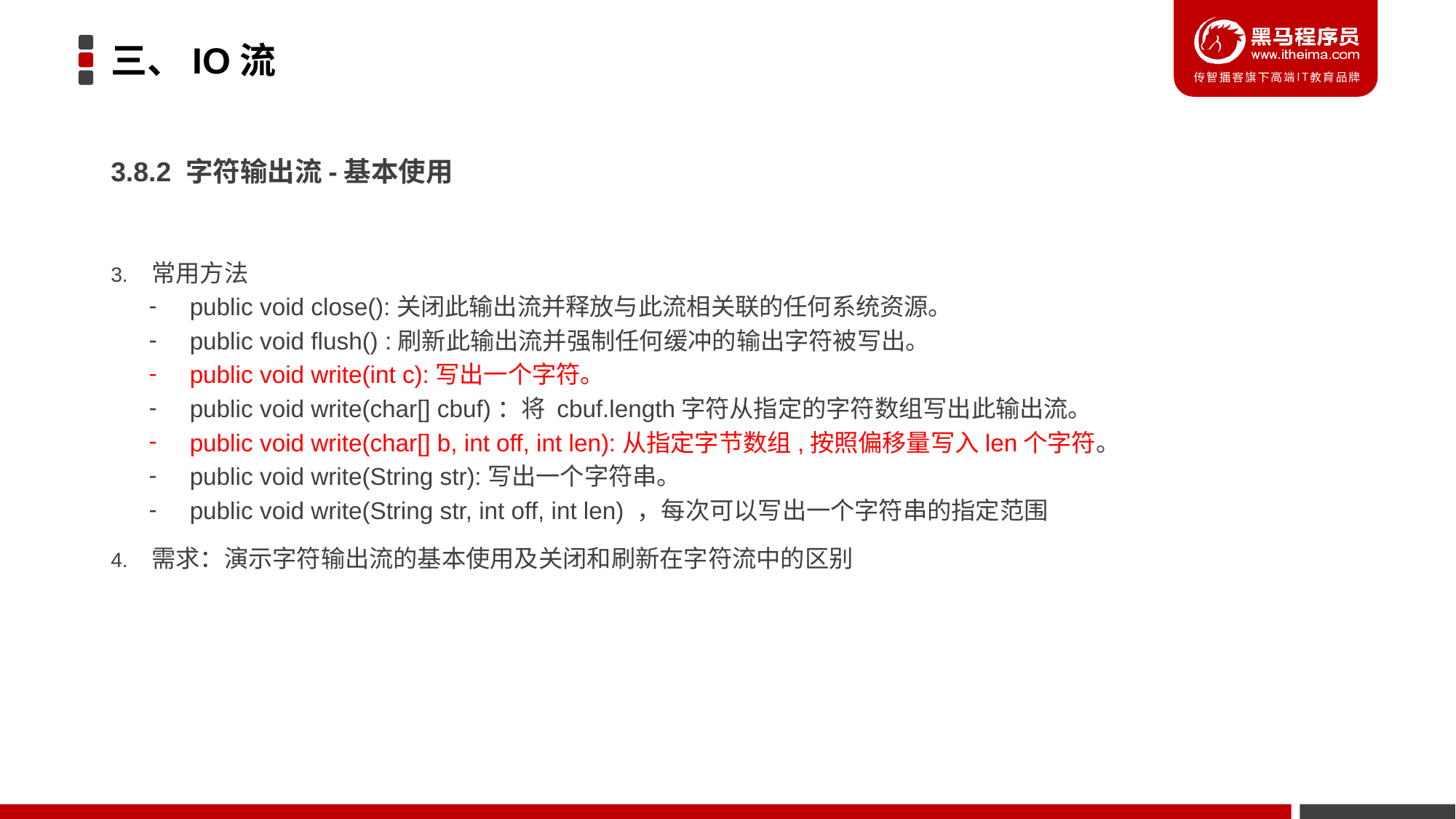

# 三、IO流
3.8.2 字符输出流-基本使用
常用方法
public void close():关闭此输出流并释放与此流相关联的任何系统资源。
public void flush() :刷新此输出流并强制任何缓冲的输出字符被写出。
public void write(int c):写出一个字符。
public void write(char[] cbuf)：将 cbuf.length字符从指定的字符数组写出此输出流。
public void write(char[] b, int off, int len):从指定字节数组,按照偏移量写入len个字符。
public void write(String str):写出一个字符串。
public void write(String str, int off, int len) ，每次可以写出一个字符串的指定范围
需求：演示字符输出流的基本使用及关闭和刷新在字符流中的区别